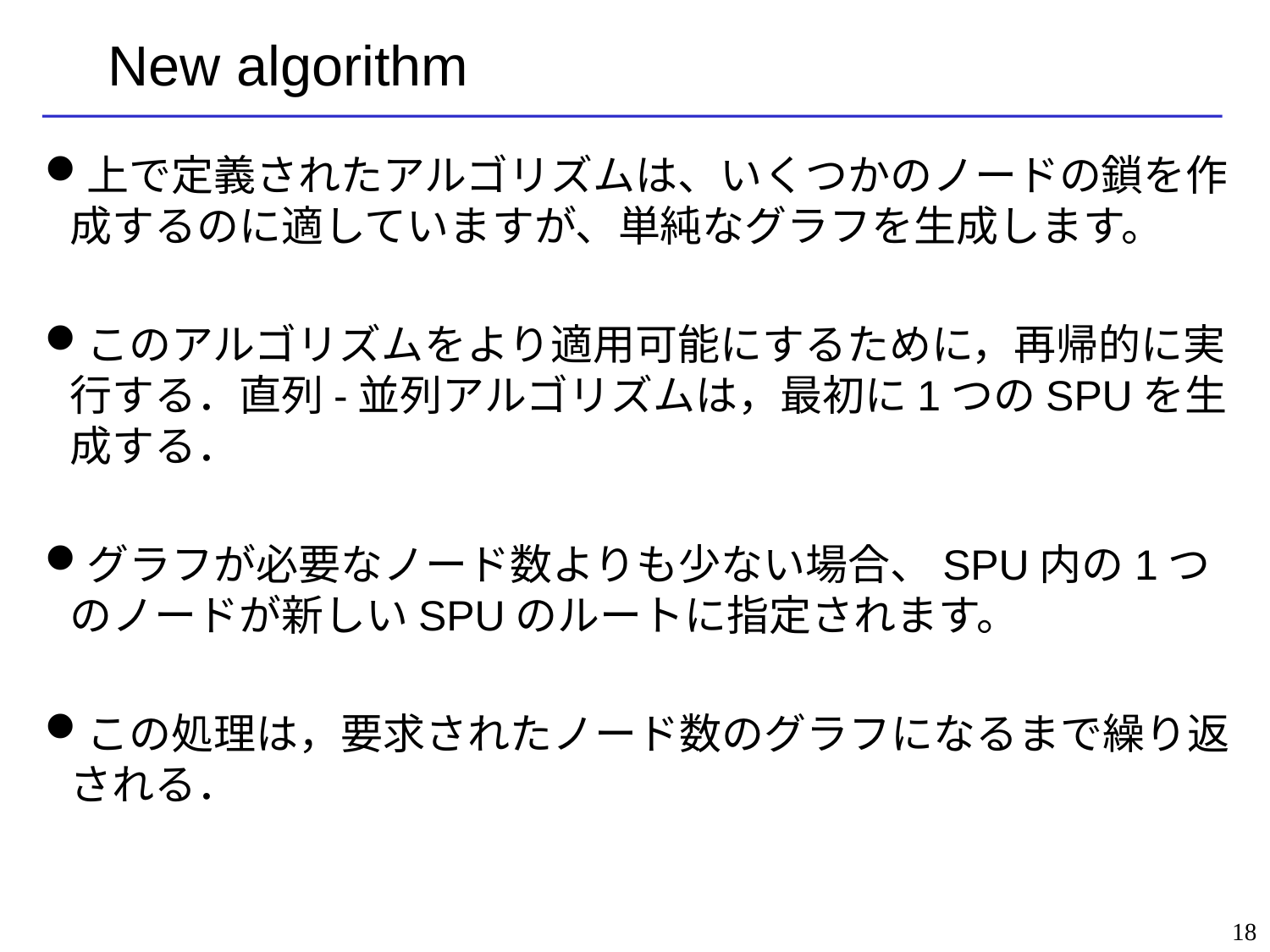

# New algorithm
上で定義されたアルゴリズムは、いくつかのノードの鎖を作成するのに適していますが、単純なグラフを生成します。

このアルゴリズムをより適用可能にするために，再帰的に実行する．直列-並列アルゴリズムは，最初に1つのSPUを生成する．

グラフが必要なノード数よりも少ない場合、SPU内の1つのノードが新しいSPUのルートに指定されます。

この処理は，要求されたノード数のグラフになるまで繰り返される．
18